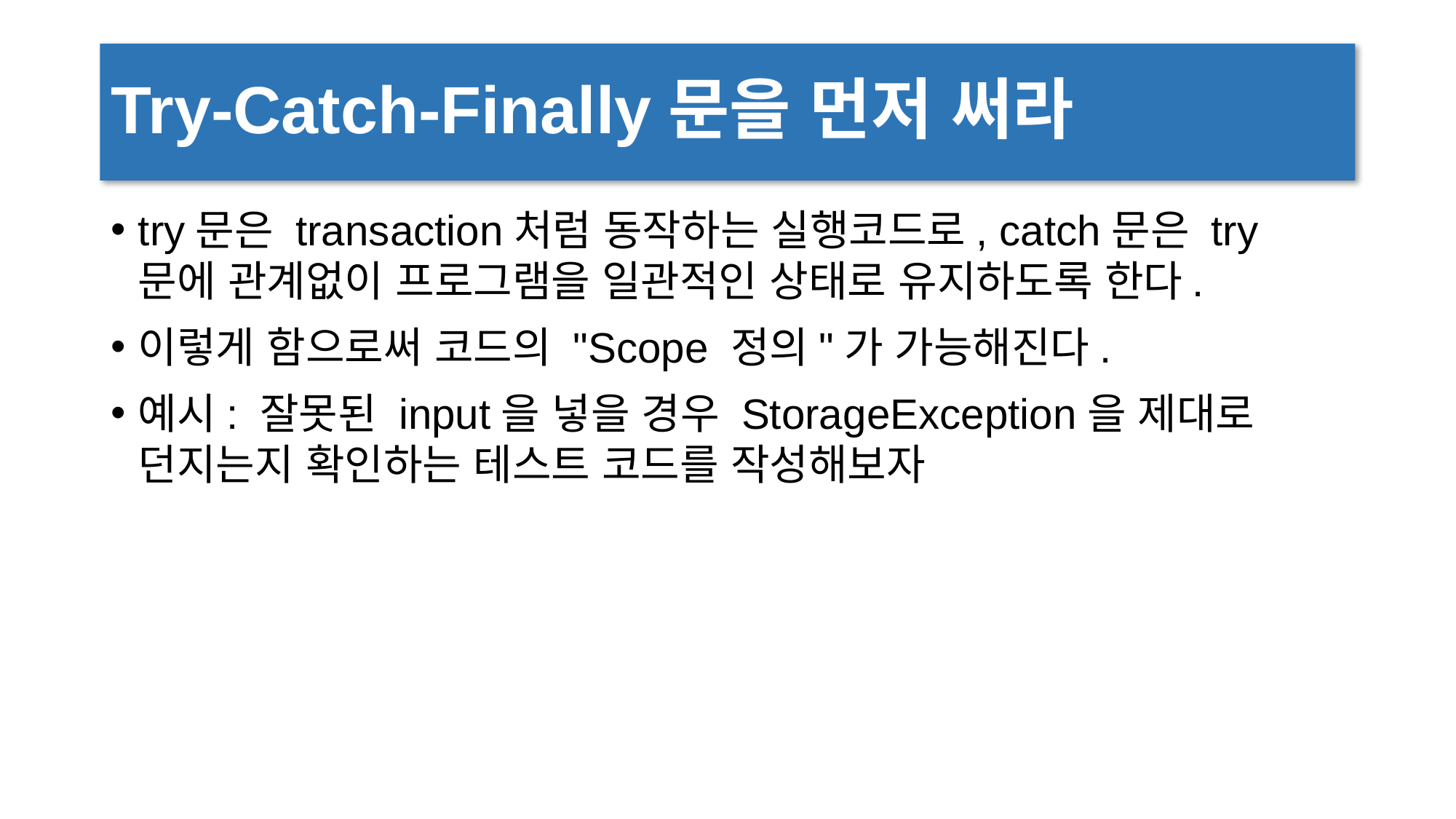

# Try-Catch-Finally문을 먼저 써라
try문은 transaction처럼 동작하는 실행코드로, catch문은 try문에 관계없이 프로그램을 일관적인 상태로 유지하도록 한다.
이렇게 함으로써 코드의 "Scope 정의"가 가능해진다.
예시: 잘못된 input을 넣을 경우 StorageException을 제대로 던지는지 확인하는 테스트 코드를 작성해보자